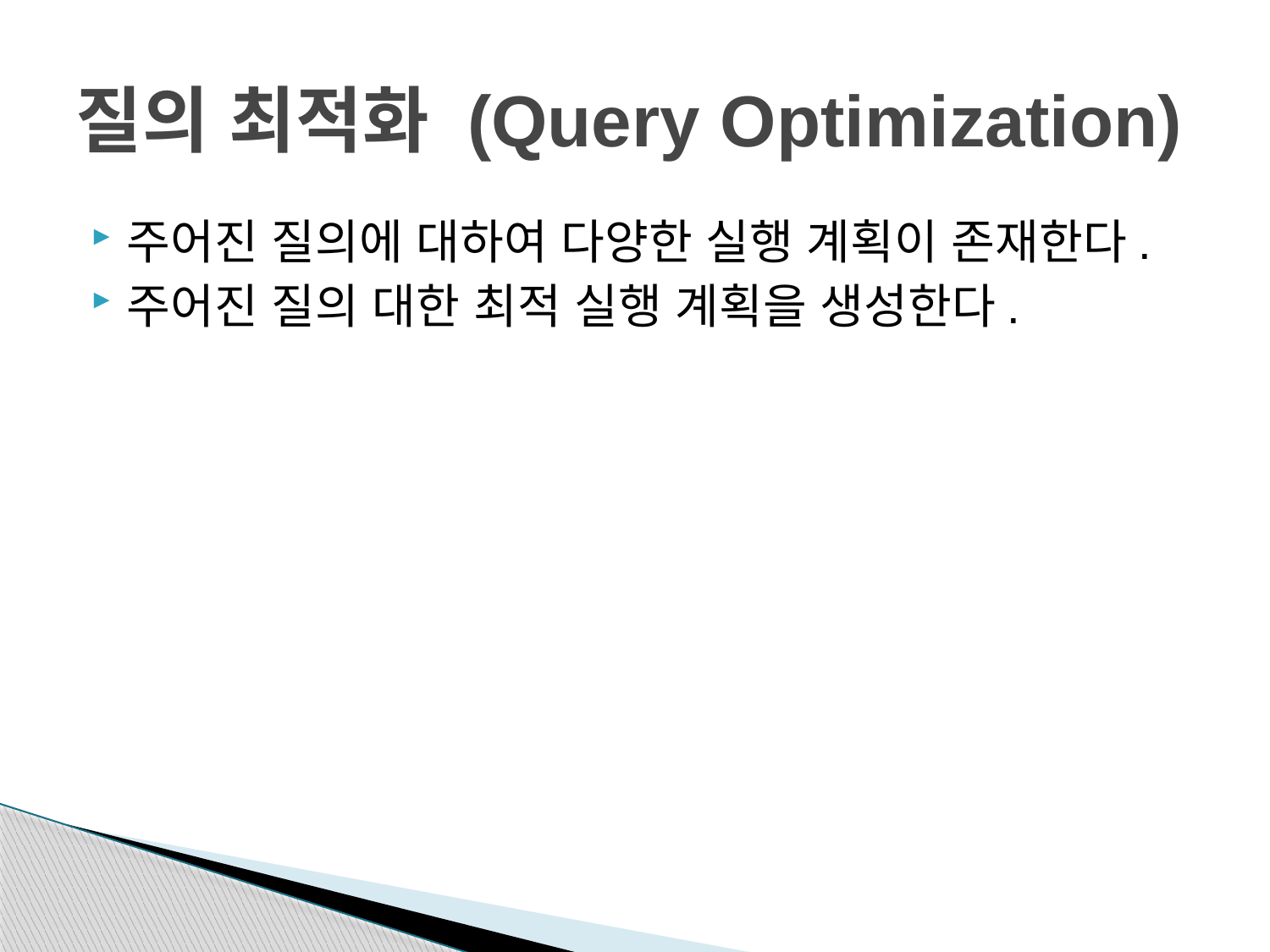

# 질의 최적화 (Query Optimization)
주어진 질의에 대하여 다양한 실행 계획이 존재한다.
주어진 질의 대한 최적 실행 계획을 생성한다.